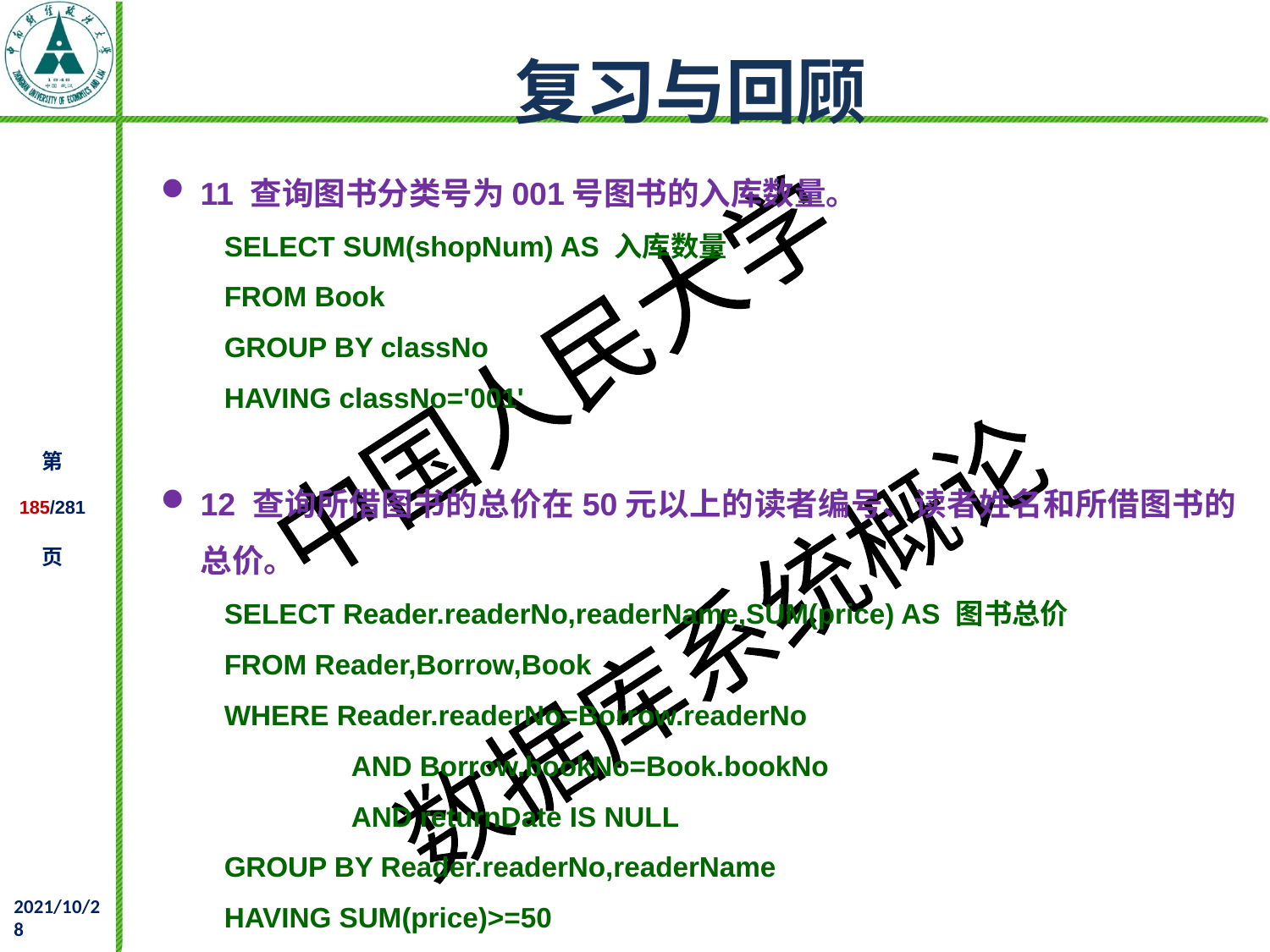

# 复习与回顾
11 查询图书分类号为001号图书的入库数量。
SELECT SUM(shopNum) AS 入库数量
FROM Book
GROUP BY classNo
HAVING classNo='001'

12 查询所借图书的总价在50元以上的读者编号、读者姓名和所借图书的总价。
SELECT Reader.readerNo,readerName,SUM(price) AS 图书总价
FROM Reader,Borrow,Book
WHERE Reader.readerNo=Borrow.readerNo
	AND Borrow.bookNo=Book.bookNo
	AND returnDate IS NULL
GROUP BY Reader.readerNo,readerName
HAVING SUM(price)>=50
2021/10/28